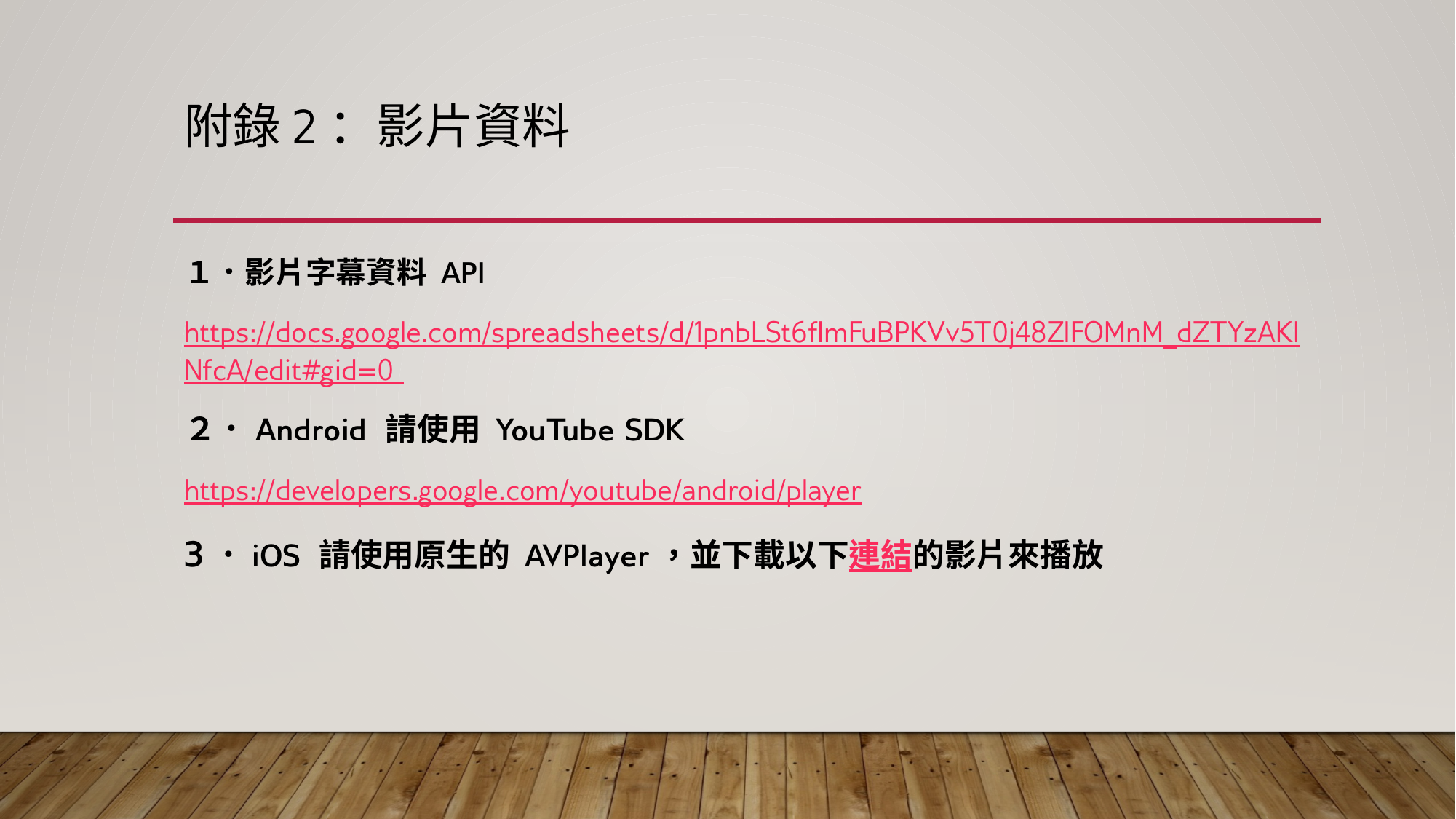

# 附錄2：影片資料
１．影片字幕資料 API
https://docs.google.com/spreadsheets/d/1pnbLSt6fImFuBPKVv5T0j48ZlFOMnM_dZTYzAKINfcA/edit#gid=0
２．Android 請使用 YouTube SDK
https://developers.google.com/youtube/android/player
3．iOS 請使用原生的 AVPlayer，並下載以下連結的影片來播放